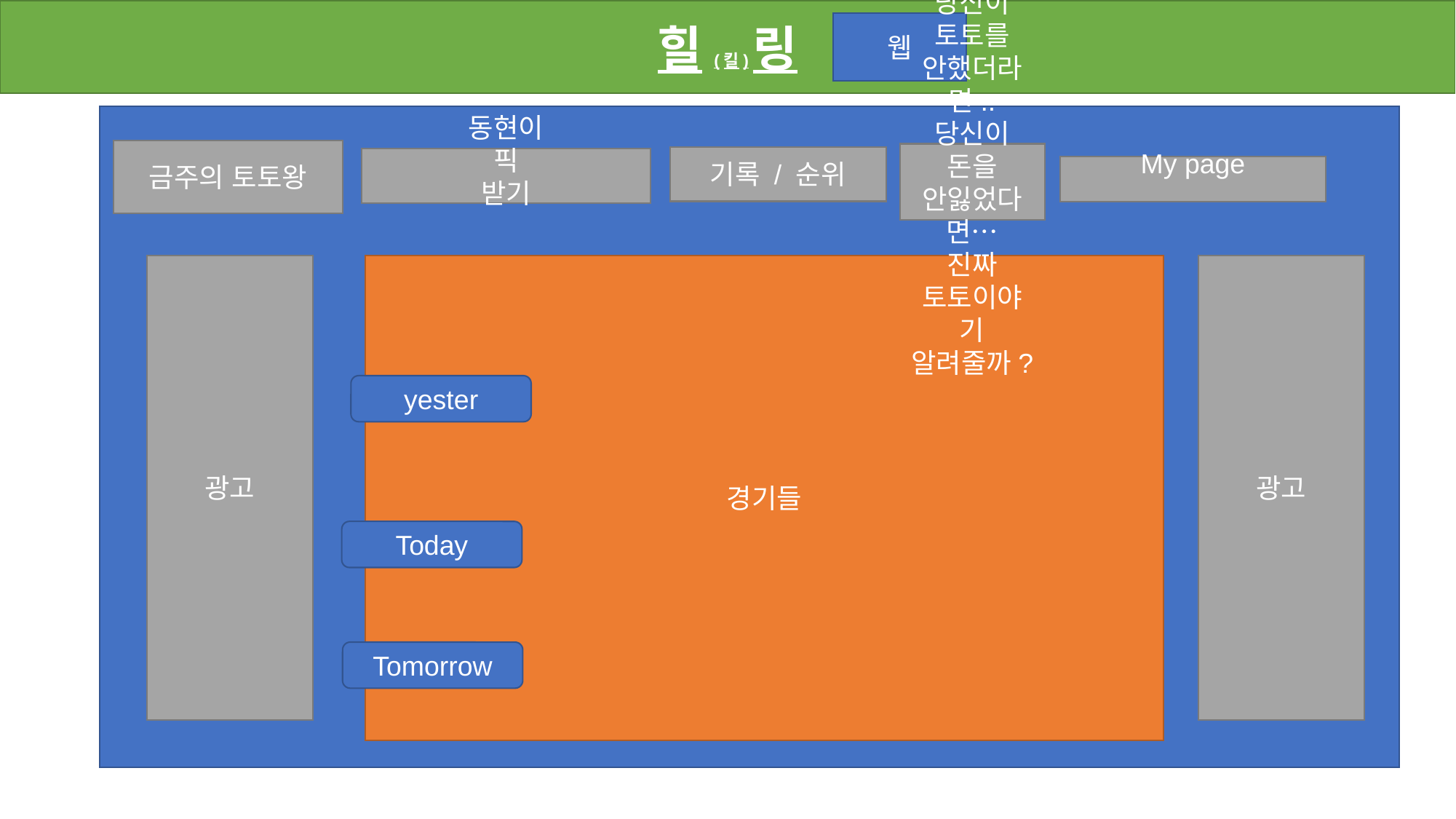

힐(킬)링
웹

금주의 토토왕
당신이 토토를 안했더라면..
당신이 돈을 안잃었다면…
진짜 토토이야기 알려줄까?
기록 / 순위
동현이
픽
받기

My page

광고
경기들
광고
yester
Today
Tomorrow